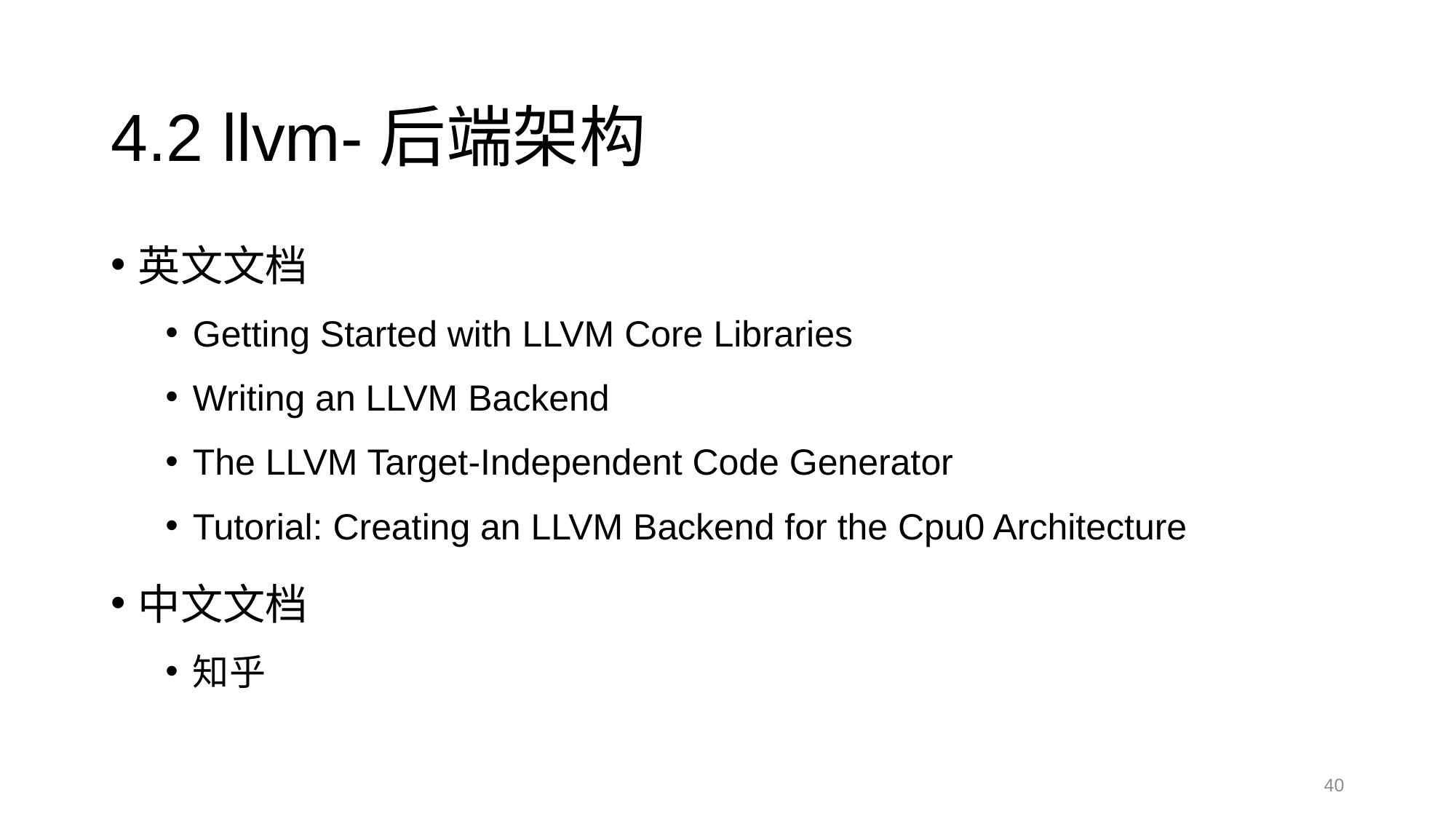

# 4.2 llvm-后端架构
英文文档
Getting Started with LLVM Core Libraries
Writing an LLVM Backend
The LLVM Target-Independent Code Generator
Tutorial: Creating an LLVM Backend for the Cpu0 Architecture
中文文档
知乎
40